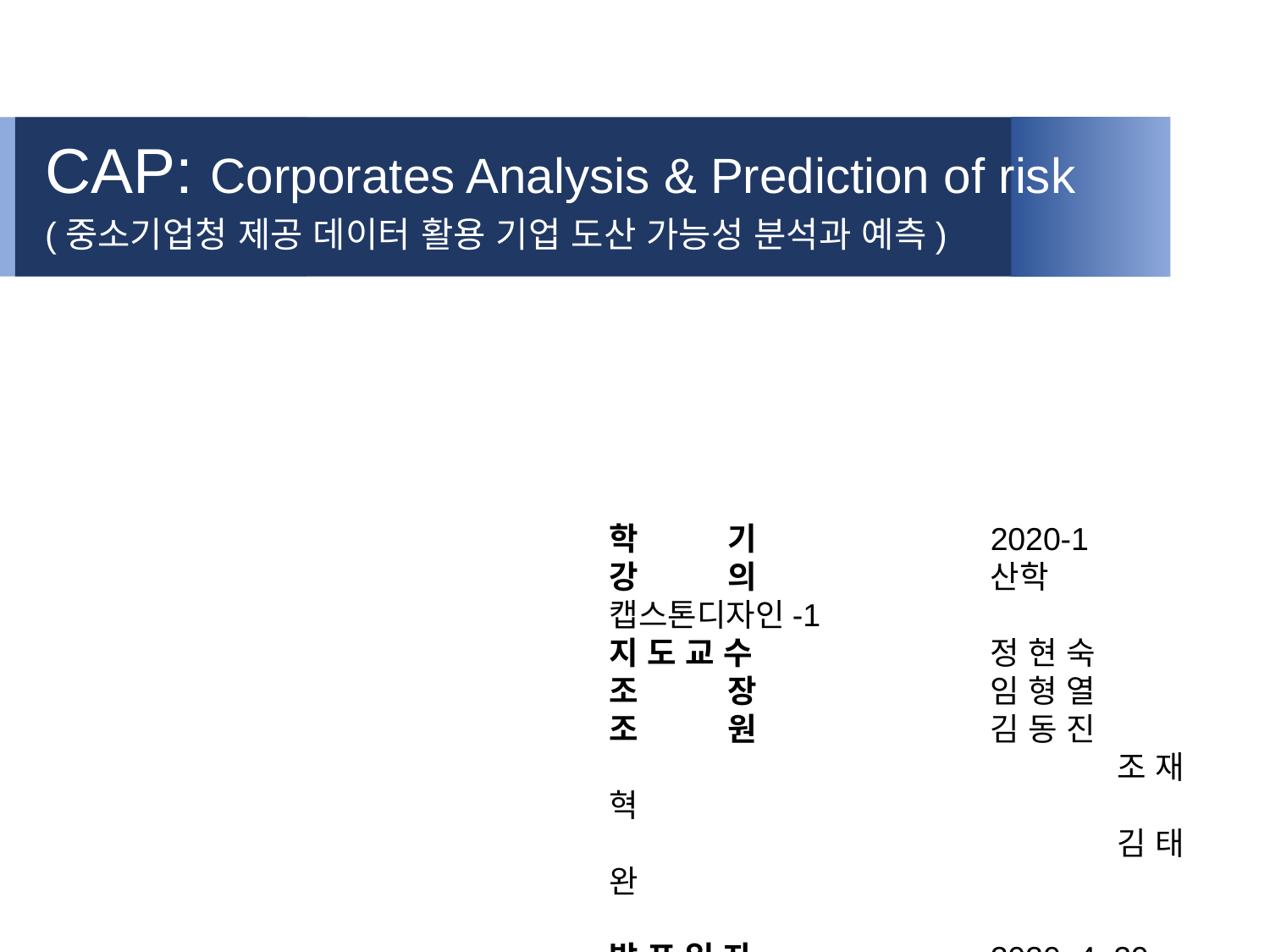

CAP: Corporates Analysis & Prediction of risk

(중소기업청 제공 데이터 활용 기업 도산 가능성 분석과 예측)
학          기		2020-1
강          의		산학 캡스톤디자인-1
지 도 교 수		정 현 숙
조          장		임 형 열
조          원		김 동 진
				조 재 혁
				김 태 완

발 표 일 자		2020. 4. 29. (수)